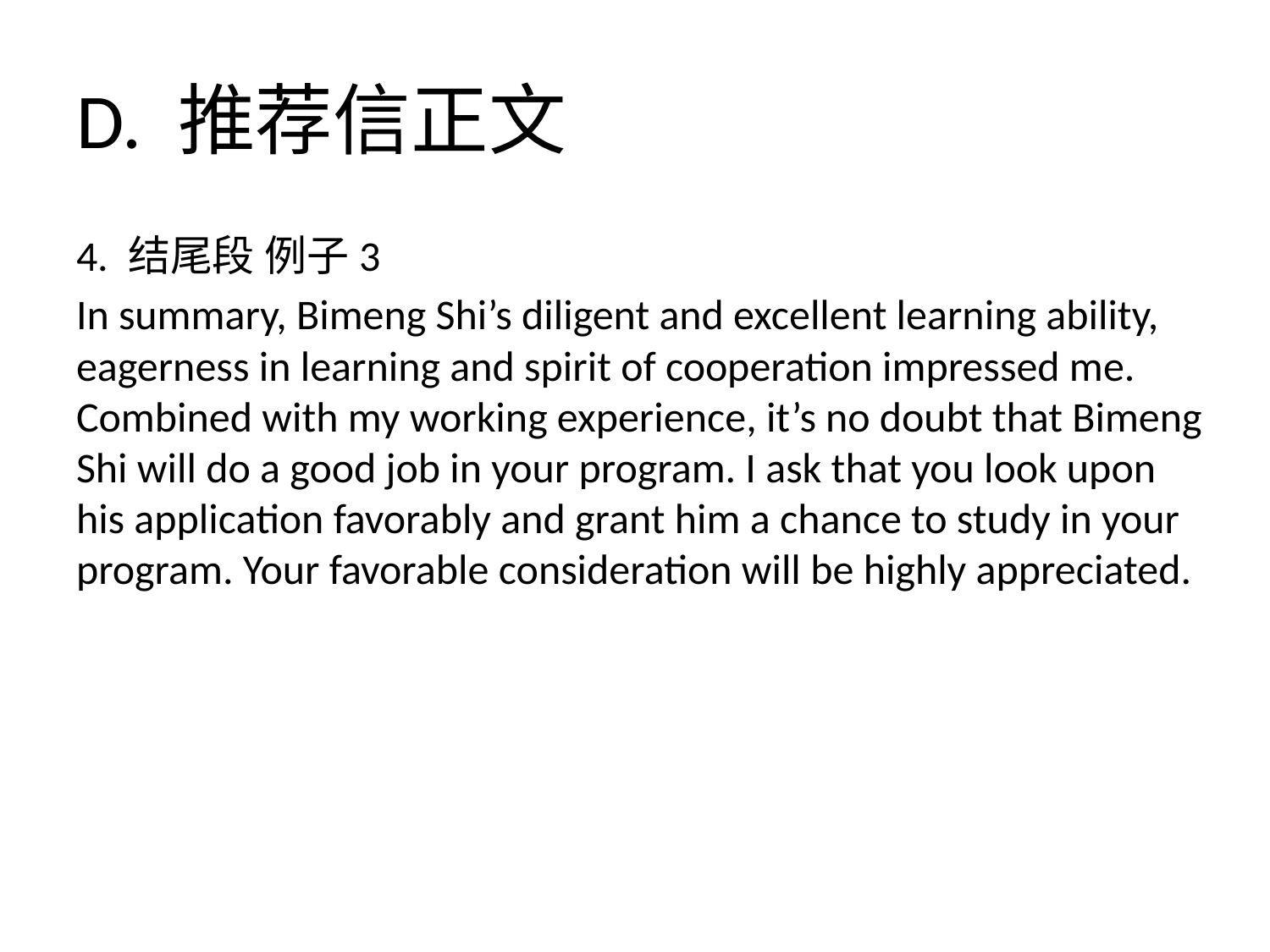

# D. 推荐信正文
4. 结尾段 例子3
In summary, Bimeng Shi’s diligent and excellent learning ability, eagerness in learning and spirit of cooperation impressed me. Combined with my working experience, it’s no doubt that Bimeng Shi will do a good job in your program. I ask that you look upon his application favorably and grant him a chance to study in your program. Your favorable consideration will be highly appreciated.